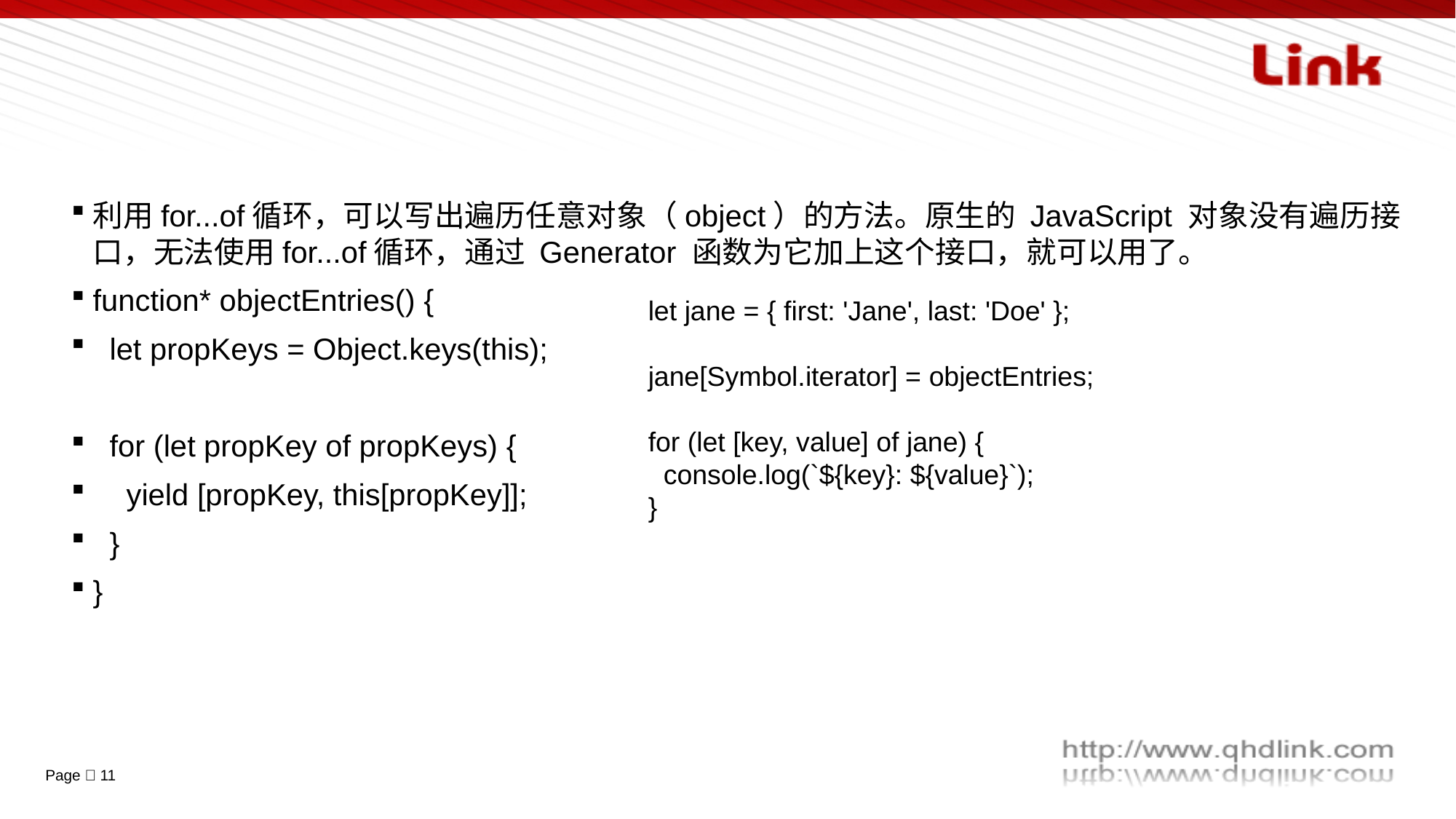

#
利用for...of循环，可以写出遍历任意对象（object）的方法。原生的 JavaScript 对象没有遍历接口，无法使用for...of循环，通过 Generator 函数为它加上这个接口，就可以用了。
function* objectEntries() {
  let propKeys = Object.keys(this);

  for (let propKey of propKeys) {
    yield [propKey, this[propKey]];
  }
}
let jane = { first: 'Jane', last: 'Doe' };

jane[Symbol.iterator] = objectEntries;

for (let [key, value] of jane) {
  console.log(`${key}: ${value}`);
}